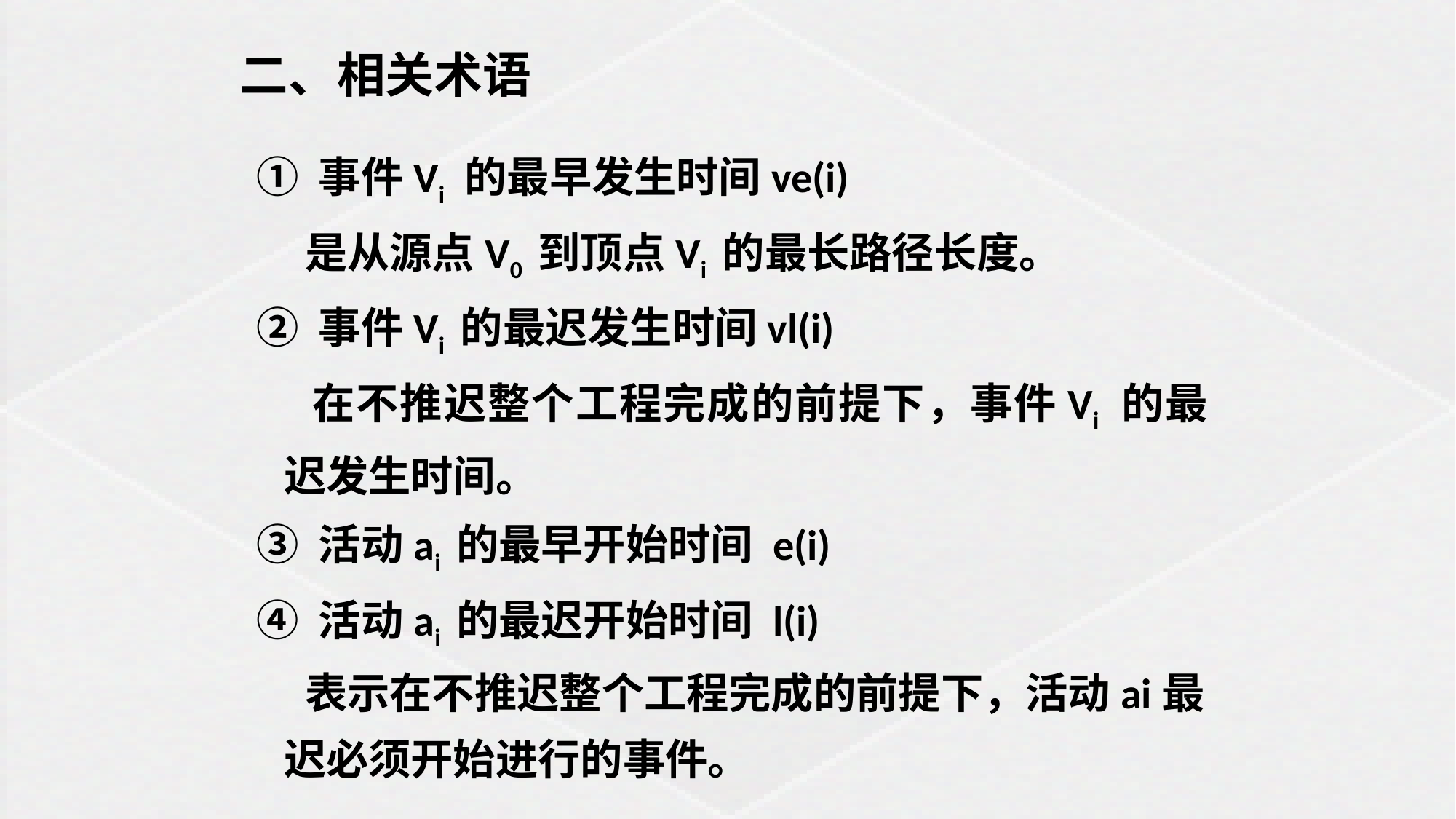

# 二、相关术语
① 事件Vi 的最早发生时间ve(i)
    是从源点V0 到顶点Vi 的最长路径长度。
② 事件Vi 的最迟发生时间vl(i)
    在不推迟整个工程完成的前提下，事件Vi 的最迟发生时间。
③ 活动ai 的最早开始时间 e(i)
④ 活动ai 的最迟开始时间 l(i)
    表示在不推迟整个工程完成的前提下，活动ai最迟必须开始进行的事件。